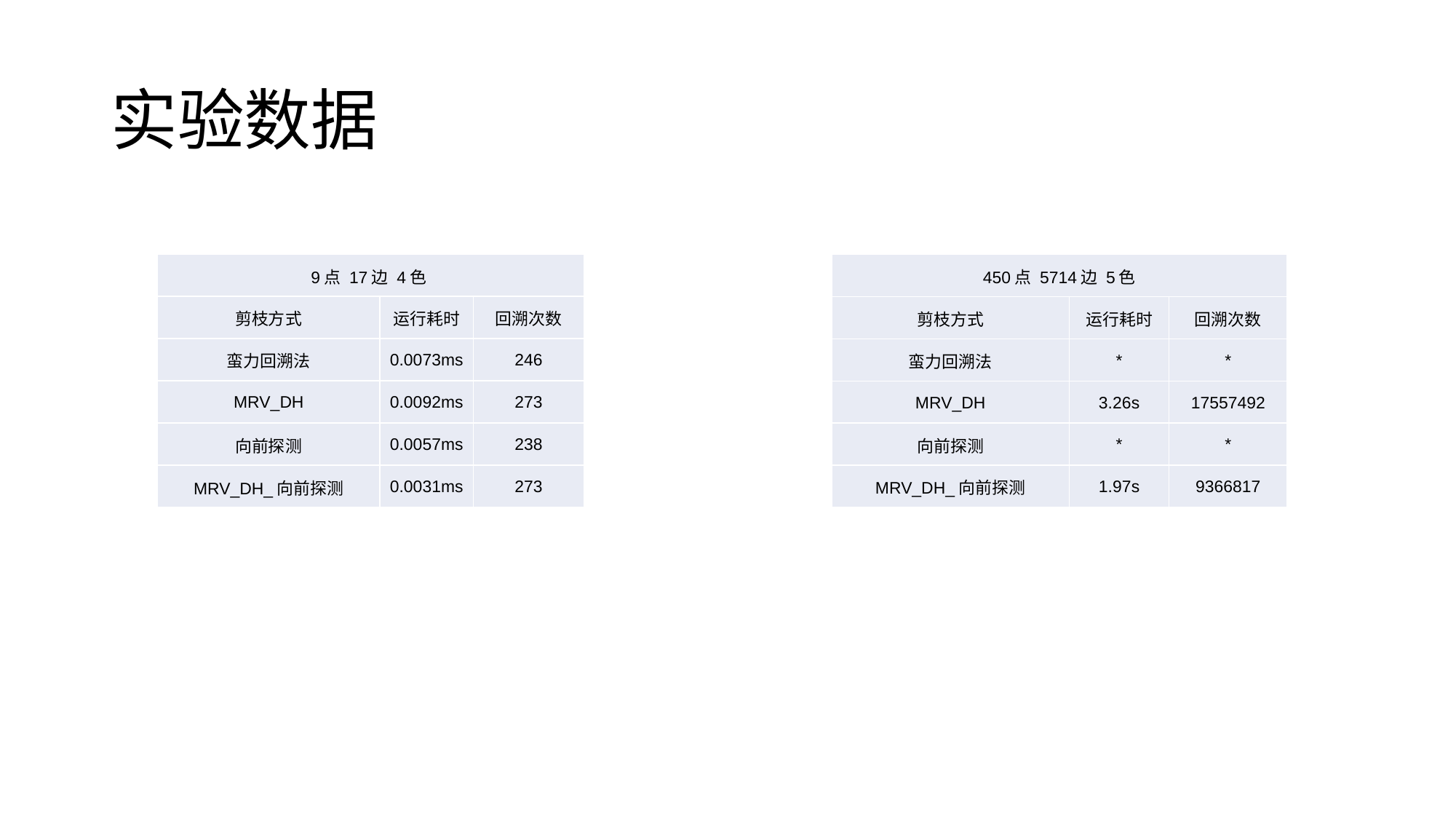

# 实验数据
| 450点 5714边 5色 |  |  |
| --- | --- | --- |
| 剪枝方式 | 运行耗时 | 回溯次数 |
| 蛮力回溯法 | \* | \* |
| MRV\_DH | 3.26s | 17557492 |
| 向前探测 | \* | \* |
| MRV\_DH\_向前探测 | 1.97s | 9366817 |
| 9点 17边 4色 |  |  |
| --- | --- | --- |
| 剪枝方式 | 运行耗时 | 回溯次数 |
| 蛮力回溯法 | 0.0073ms | 246 |
| MRV\_DH | 0.0092ms | 273 |
| 向前探测 | 0.0057ms | 238 |
| MRV\_DH\_向前探测 | 0.0031ms | 273 |